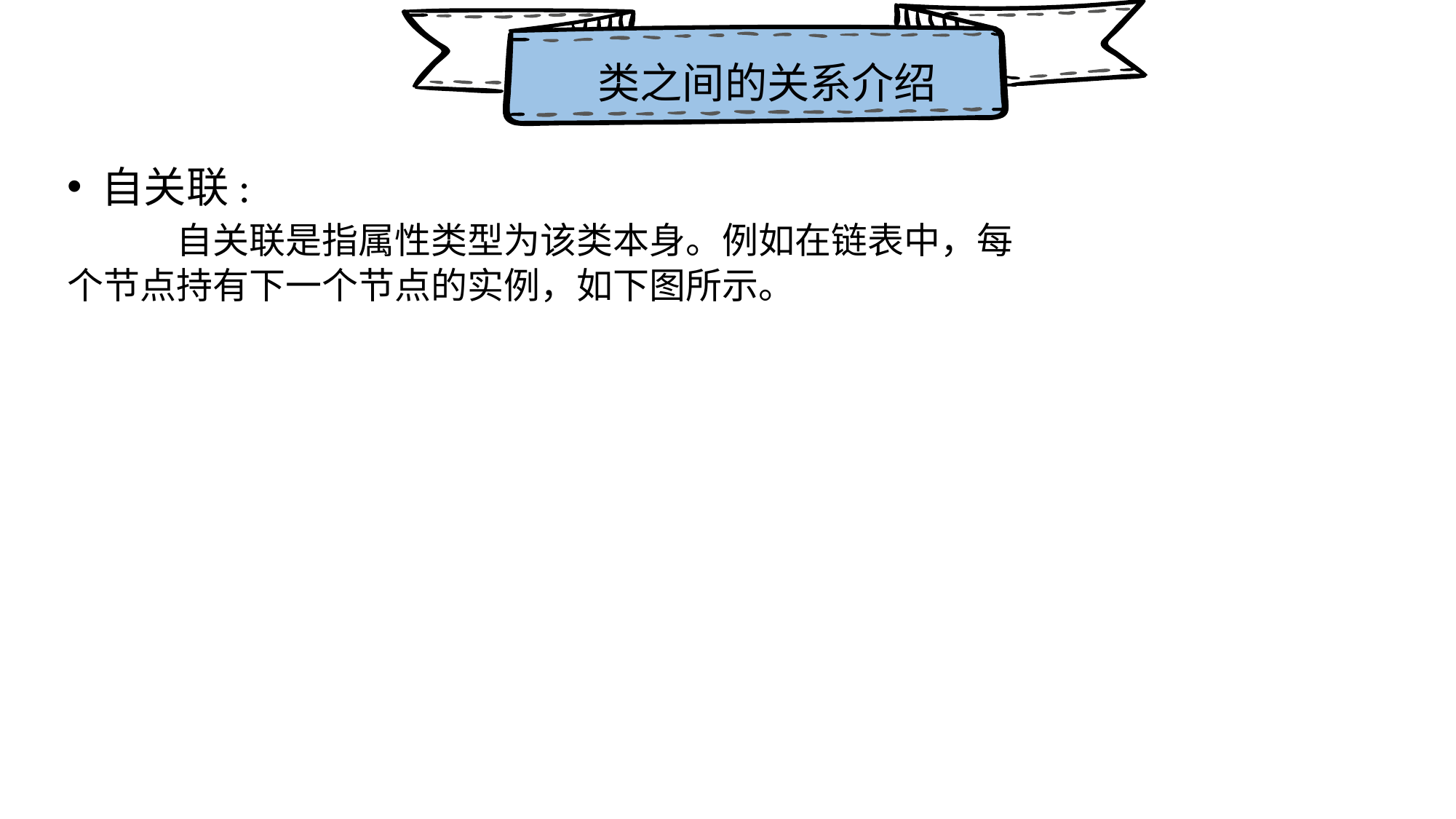

类之间的关系介绍
自关联:
	自关联是指属性类型为该类本身。例如在链表中，每个节点持有下一个节点的实例，如下图所示。